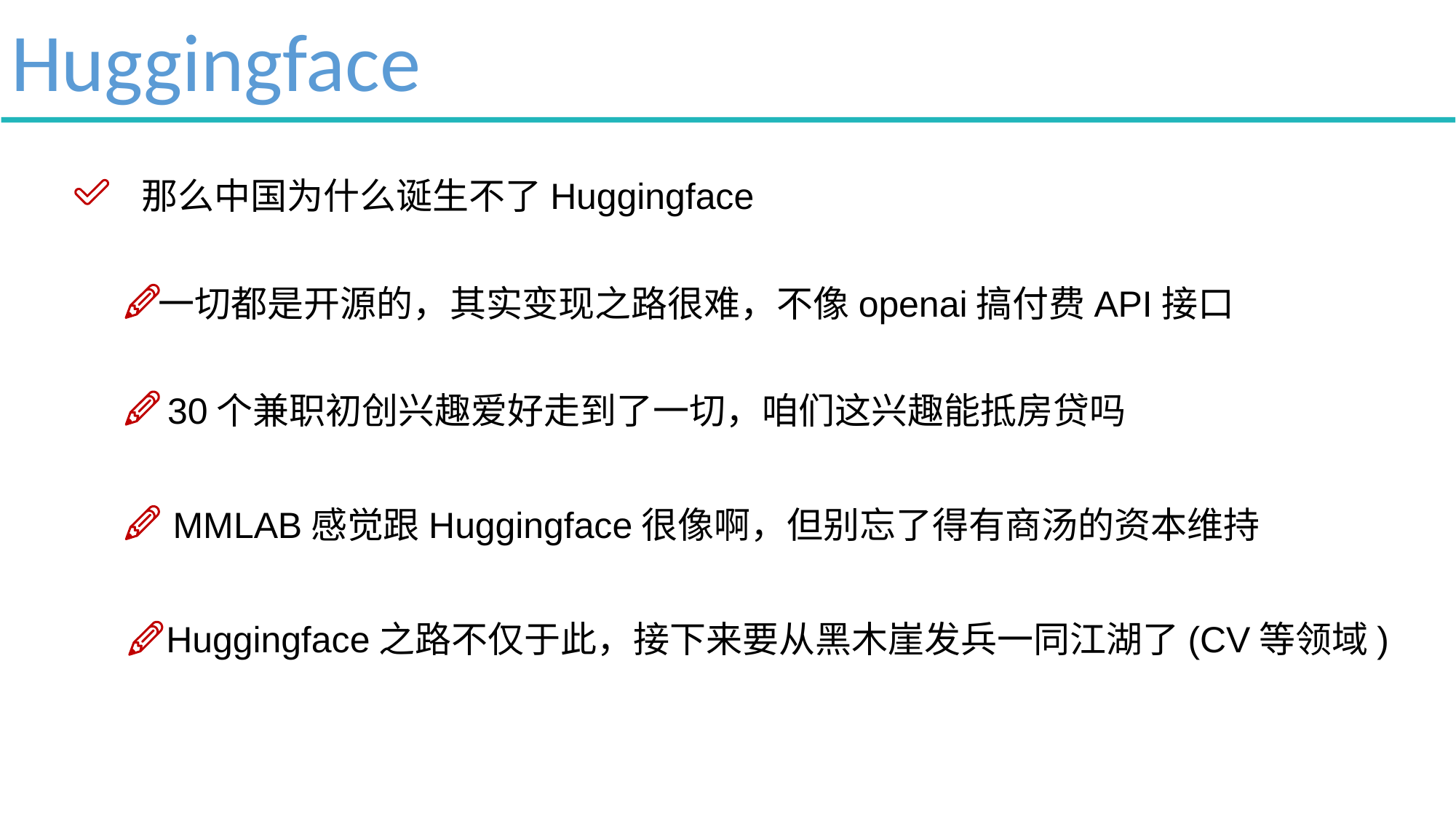

Huggingface
那么中国为什么诞生不了Huggingface

一切都是开源的，其实变现之路很难，不像openai搞付费API接口

30个兼职初创兴趣爱好走到了一切，咱们这兴趣能抵房贷吗

MMLAB感觉跟Huggingface很像啊，但别忘了得有商汤的资本维持

Huggingface之路不仅于此，接下来要从黑木崖发兵一同江湖了(CV等领域)